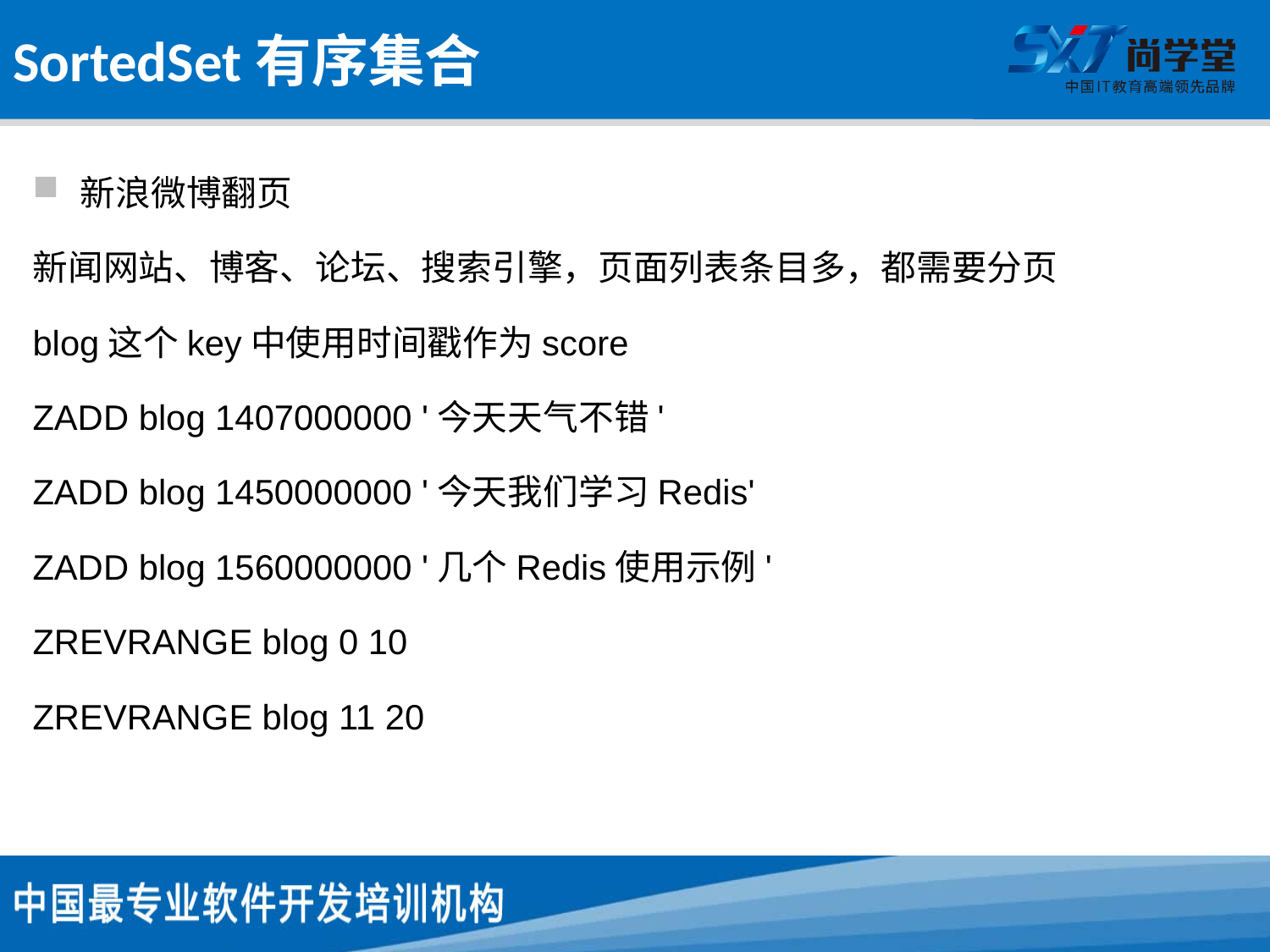

# SortedSet有序集合
新浪微博翻页
新闻网站、博客、论坛、搜索引擎，页面列表条目多，都需要分页
blog这个key中使用时间戳作为score
ZADD blog 1407000000 '今天天气不错'
ZADD blog 1450000000 '今天我们学习Redis'
ZADD blog 1560000000 '几个Redis使用示例'
ZREVRANGE blog 0 10
ZREVRANGE blog 11 20